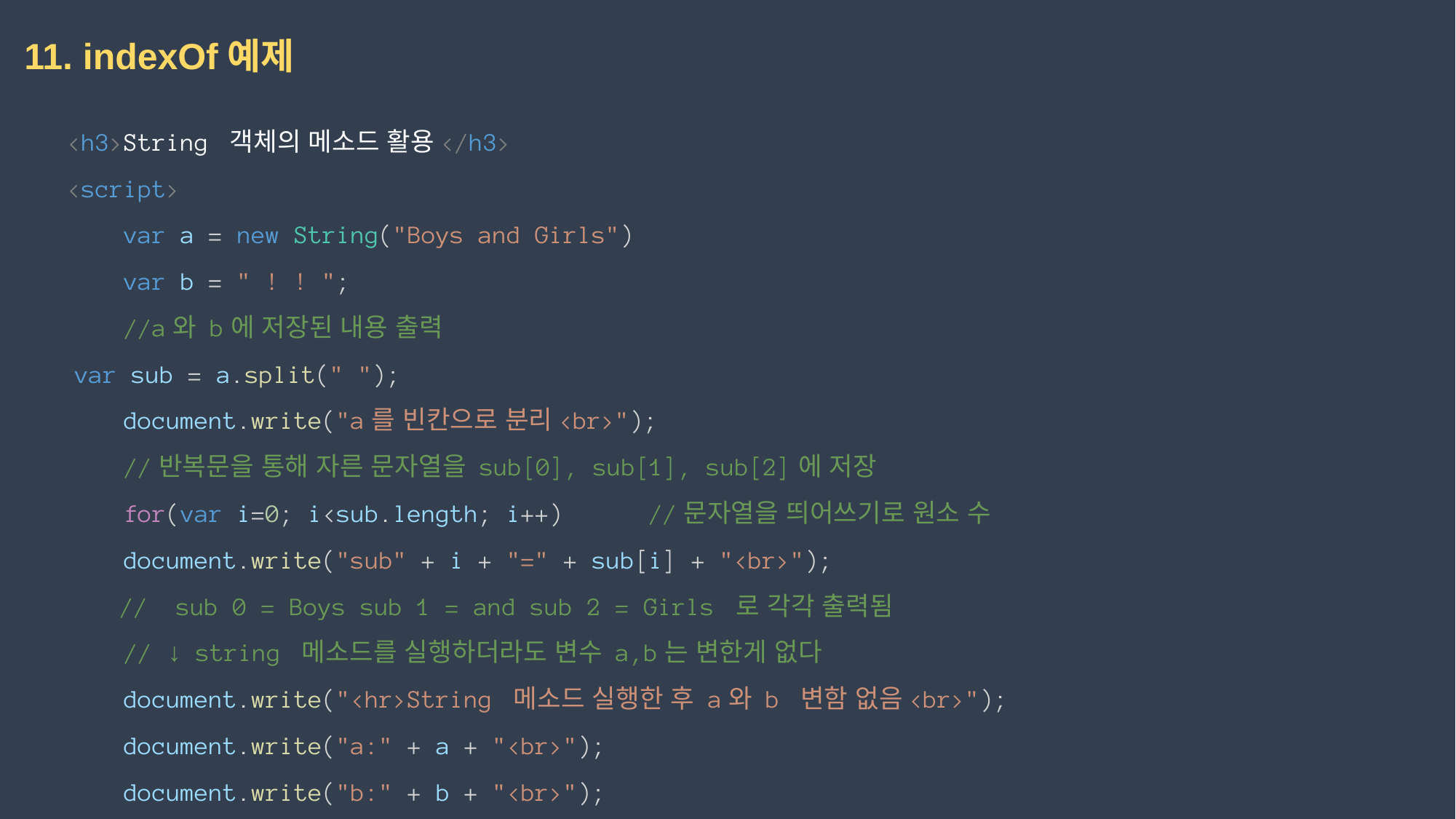

11. indexOf예제
    <h3>String 객체의 메소드 활용</h3>
    <script>
        var a = new String("Boys and Girls")
        var b = " ! ! ";
        //a와 b에 저장된 내용 출력
        var sub = a.split(" ");
        document.write("a를 빈칸으로 분리<br>");
        //반복문을 통해 자른 문자열을 sub[0], sub[1], sub[2]에 저장
        for(var i=0; i<sub.length; i++)      //문자열을 띄어쓰기로 원소 수
        document.write("sub" + i + "=" + sub[i] + "<br>");
	//  sub 0 = Boys sub 1 = and sub 2 = Girls 로 각각 출력됨
        // ↓ string 메소드를 실행하더라도 변수 a,b는 변한게 없다
        document.write("<hr>String 메소드 실행한 후 a와 b 변함 없음<br>");
        document.write("a:" + a + "<br>");
        document.write("b:" + b + "<br>");

2023-03-13
권민지